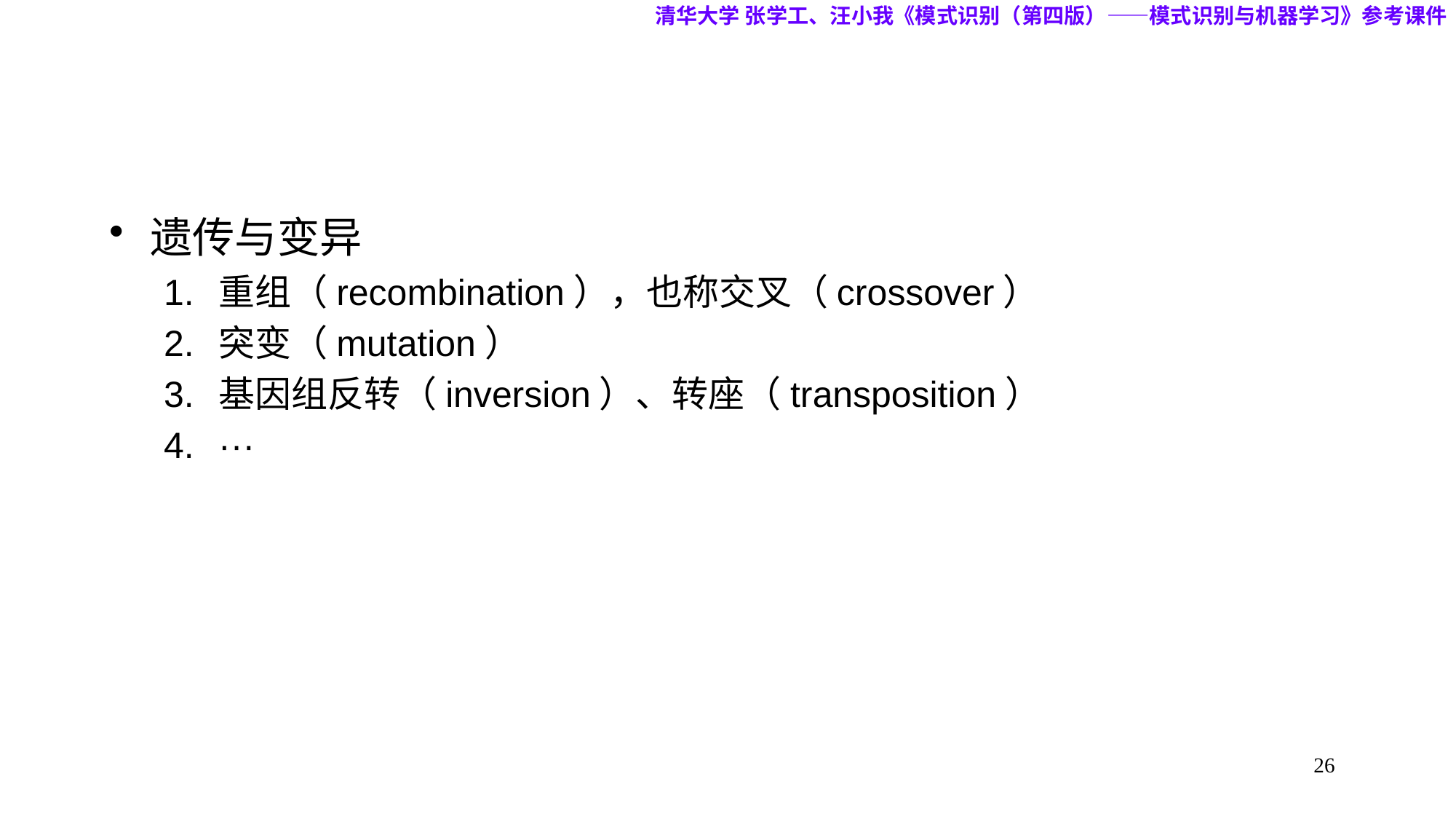

清华大学 张学工、汪小我《模式识别（第四版）——模式识别与机器学习》参考课件
遗传与变异
重组（recombination），也称交叉（crossover）
突变（mutation）
基因组反转（inversion）、转座（transposition）
···
26